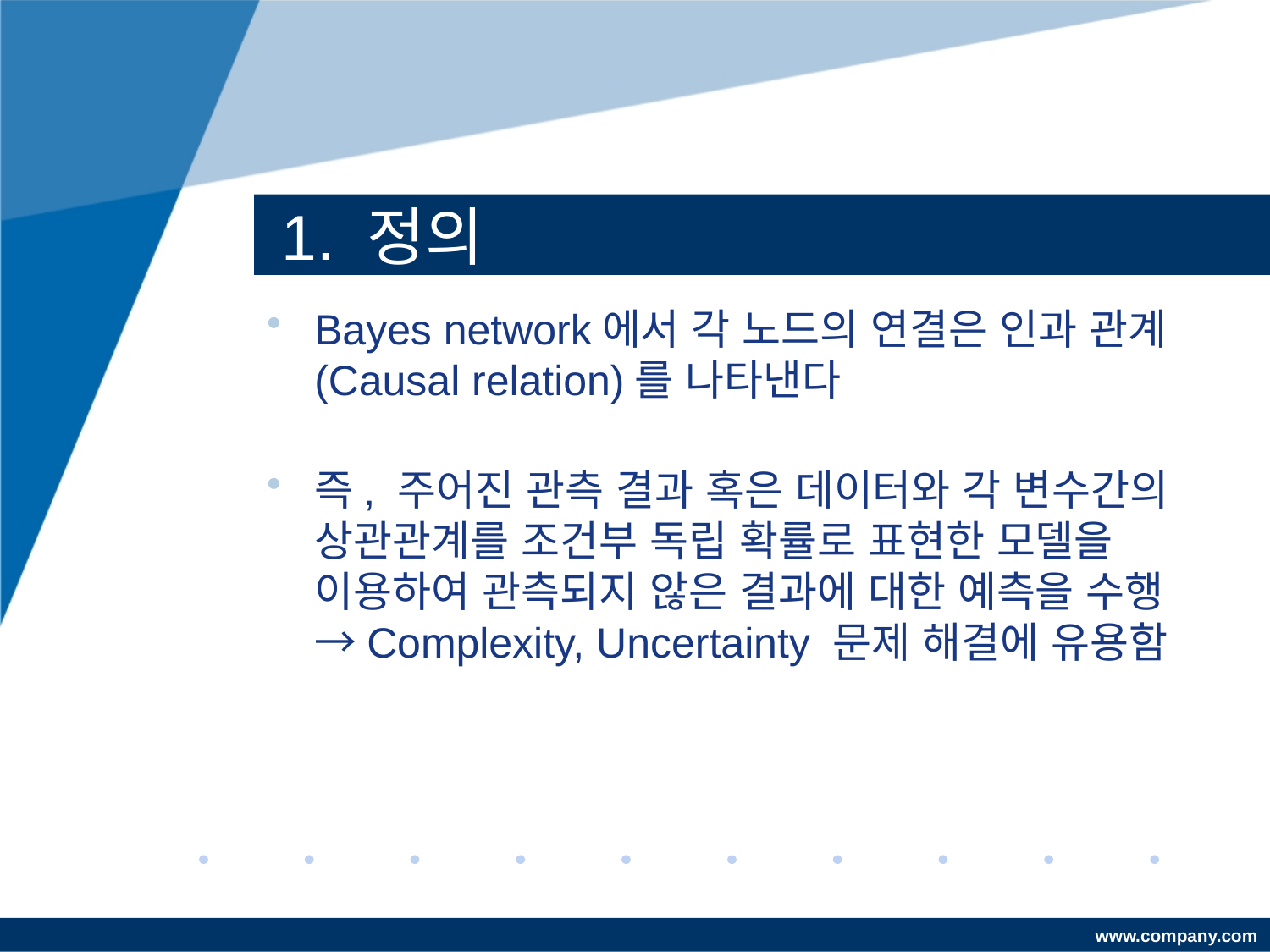

# 1. 정의
Bayes network에서 각 노드의 연결은 인과 관계(Causal relation)를 나타낸다
즉, 주어진 관측 결과 혹은 데이터와 각 변수간의 상관관계를 조건부 독립 확률로 표현한 모델을 이용하여 관측되지 않은 결과에 대한 예측을 수행
→Complexity, Uncertainty 문제 해결에 유용함